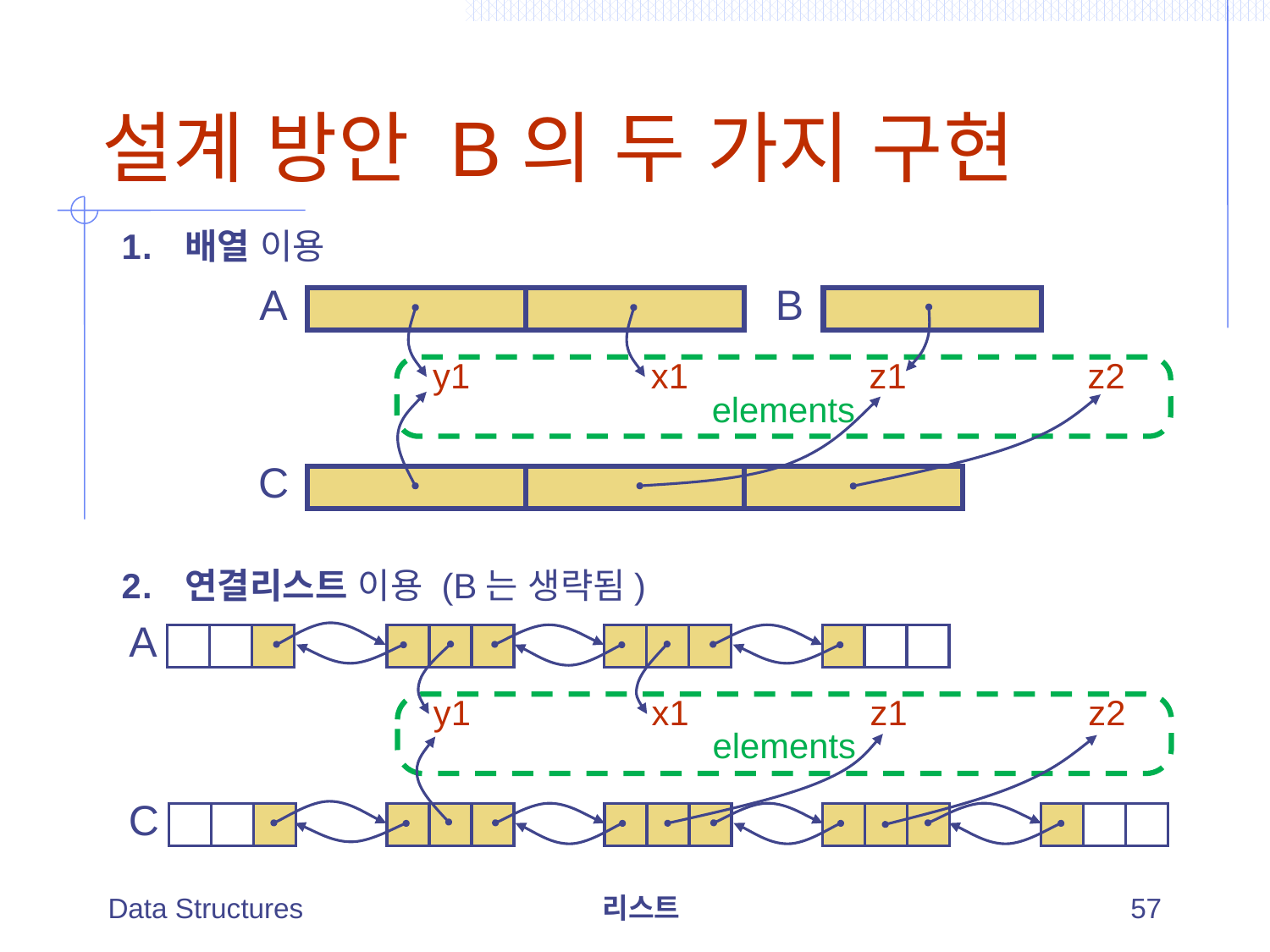

# 설계 방안 B의 두 가지 구현
배열 이용

연결리스트 이용 (B는 생략됨)
A
B

y1
x1
z1
z2
elements

C

A

y1
x1
z1
z2
elements

C

Data Structures
리스트
57